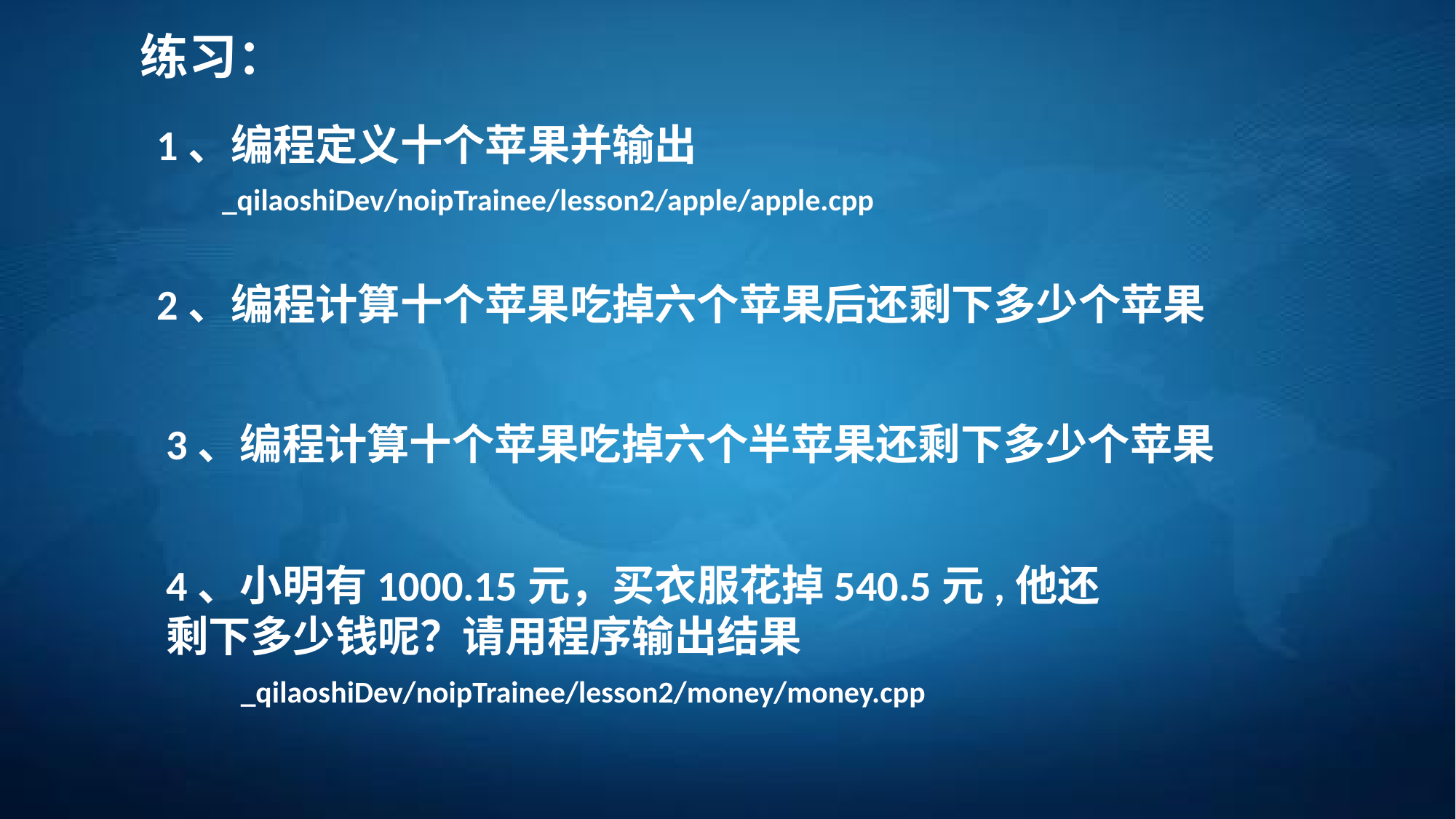

练习：
1、编程定义十个苹果并输出
_qilaoshiDev/noipTrainee/lesson2/apple/apple.cpp
2、编程计算十个苹果吃掉六个苹果后还剩下多少个苹果
3、编程计算十个苹果吃掉六个半苹果还剩下多少个苹果

4、小明有1000.15元，买衣服花掉540.5元,他还剩下多少钱呢？请用程序输出结果
_qilaoshiDev/noipTrainee/lesson2/money/money.cpp